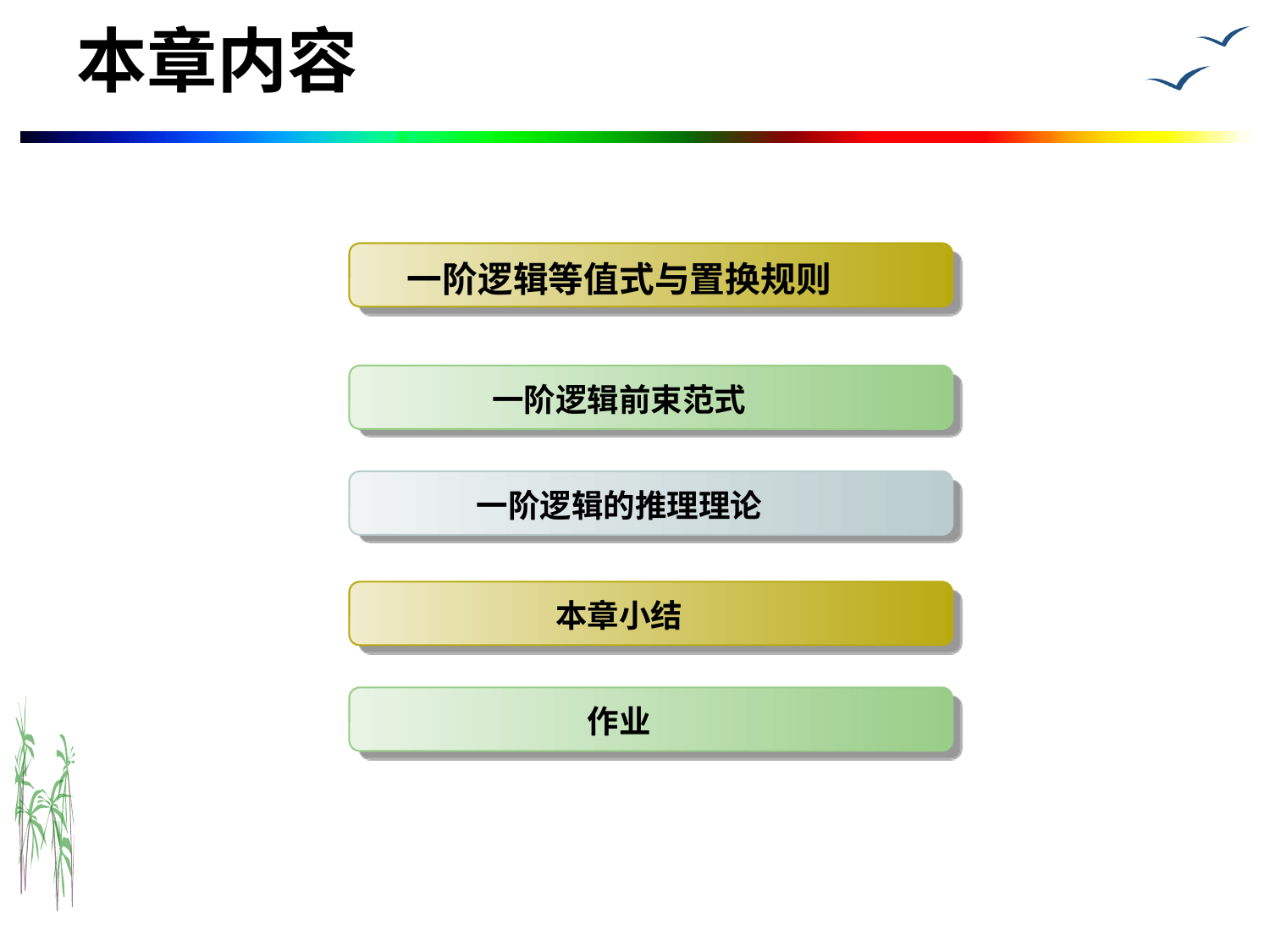

# 本章内容

一阶逻辑等值式与置换规则

一阶逻辑前束范式

一阶逻辑的推理理论

本章小结

作业